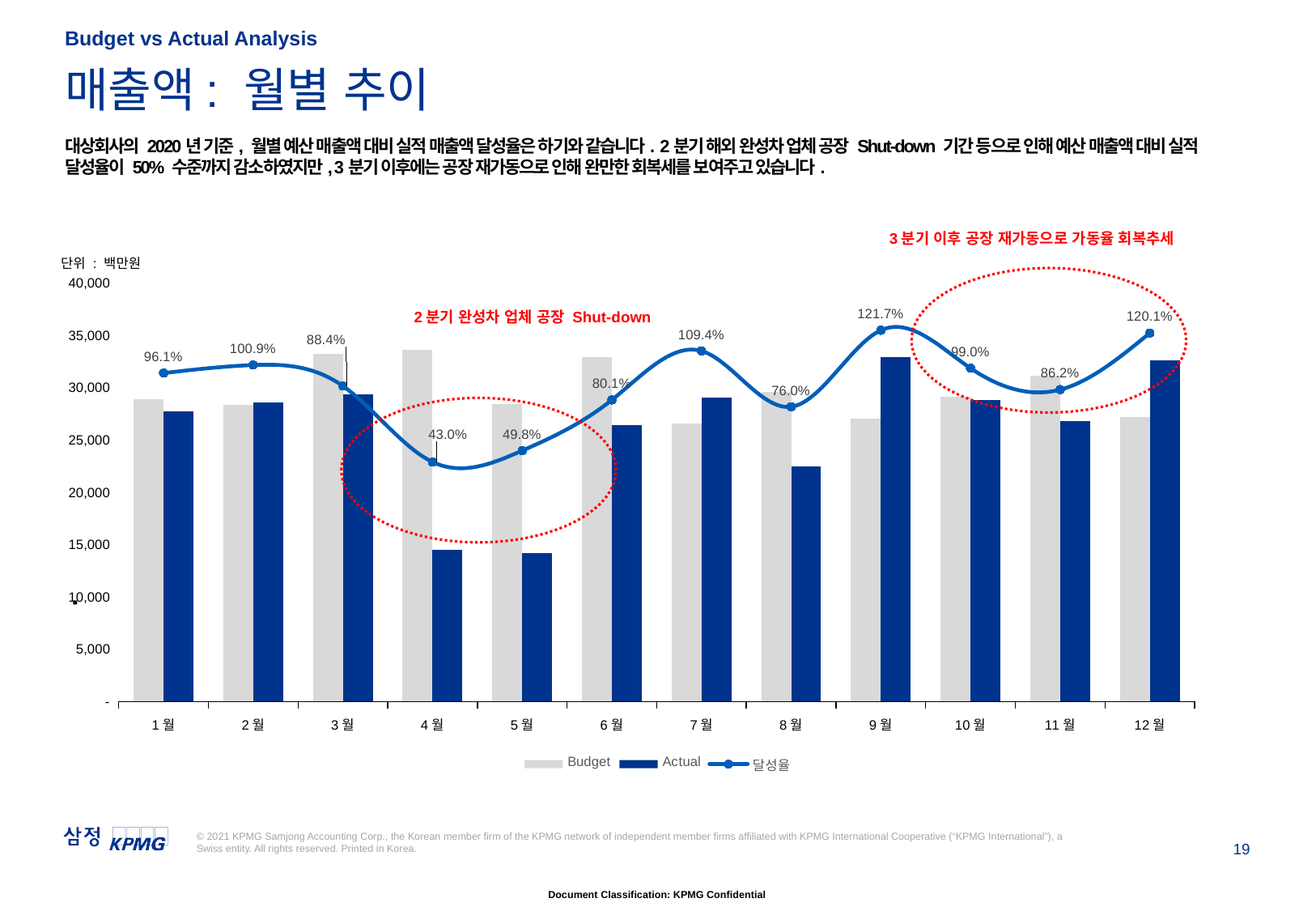

Budget vs Actual Analysis
# 매출액: 월별 추이
대상회사의 2020년 기준, 월별 예산 매출액 대비 실적 매출액 달성율은 하기와 같습니다.  2분기 해외 완성차 업체 공장 Shut-down 기간 등으로 인해 예산 매출액 대비 실적 달성율이 50% 수준까지 감소하였지만, 3분기 이후에는 공장 재가동으로 인해 완만한 회복세를 보여주고 있습니다.

3분기 이후 공장 재가동으로 가동율 회복추세
단위 : 백만원

### Chart

| Category | Budget | Actual | 달성율 |
|---|---|---|---|
| 1월 | 28871.07632716054 | 27753.647589233202 | 0.9612959099527538 |
| 2월 | 28323.580087905564 | 28588.9102933862 | 1.0093678201928271 |
| 3월 | 33220.74335612325 | 29379.9346104386 | 0.8843852256853033 |
| 4월 | 33641.553593738376 | 14480.110783483602 | 0.4304233674326727 |
| 5월 | 28438.062161828144 | 14170.8671680886 | 0.4983063574250808 |
| 6월 | 32915.57438581853 | 26372.306922802498 | 0.8012105945252725 |
| 7월 | 26547.701587934593 | 29033.18896524653 | 1.093623448684595 |
| 8월 | 29593.453425286425 | 22491.2883406442 | 0.7600089120192473 |
| 9월 | 27030.021390049802 | 32899.795238164705 | 1.2171575731817832 |
| 10월 | 29123.526145294763 | 28843.001886665956 | 0.9903677783648417 |
| 11월 | 31103.9683861397 | 26826.17986616599 | 0.8624680790930863 |
| 12월 | 27180.666846075874 | 32637.16685950475 | 1.200749306274531 |
2분기 완성차 업체 공장 Shut-down